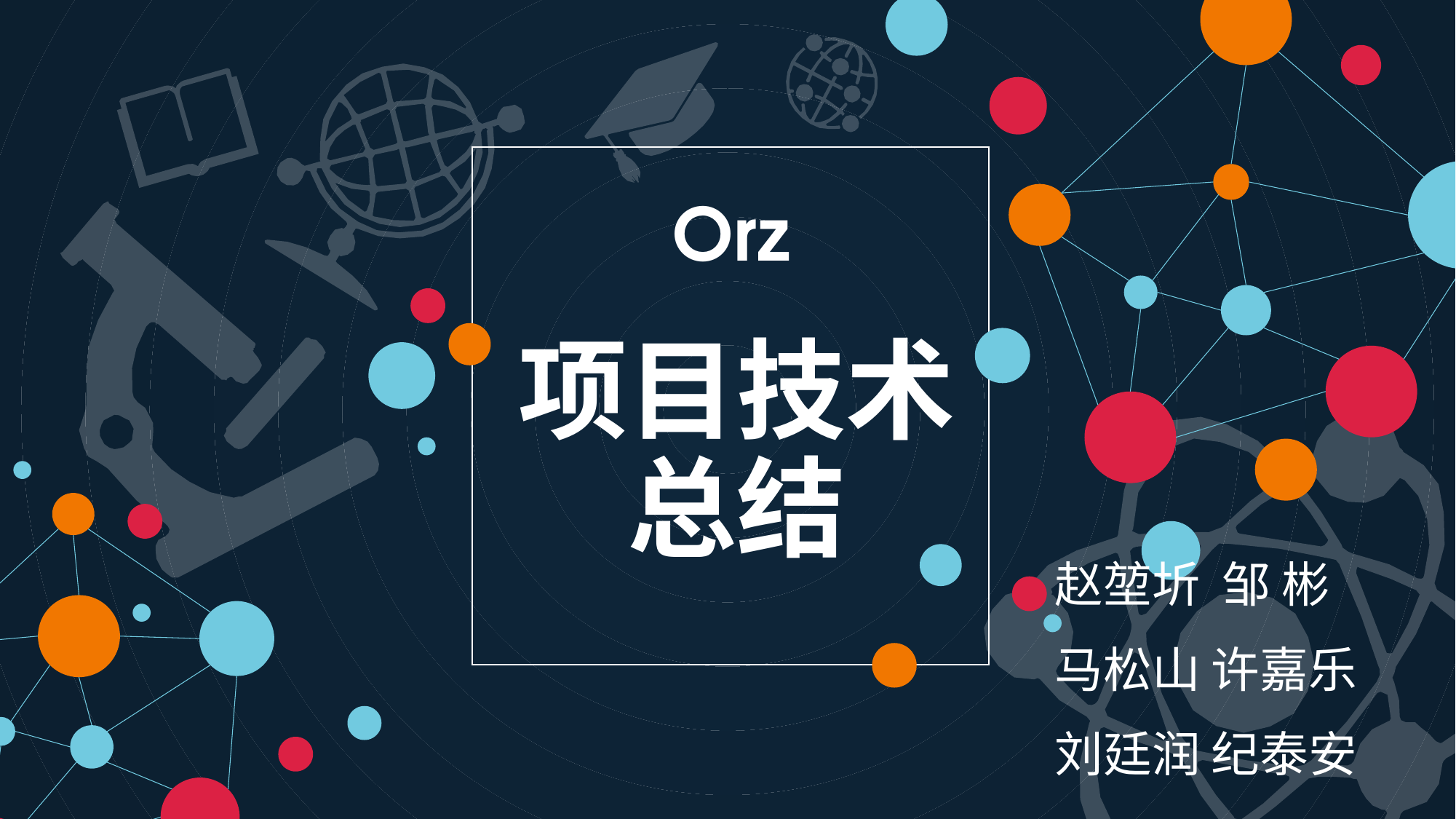

Orz
项目技术总结
赵堃圻  邹 彬
马松山 许嘉乐
刘廷润 纪泰安